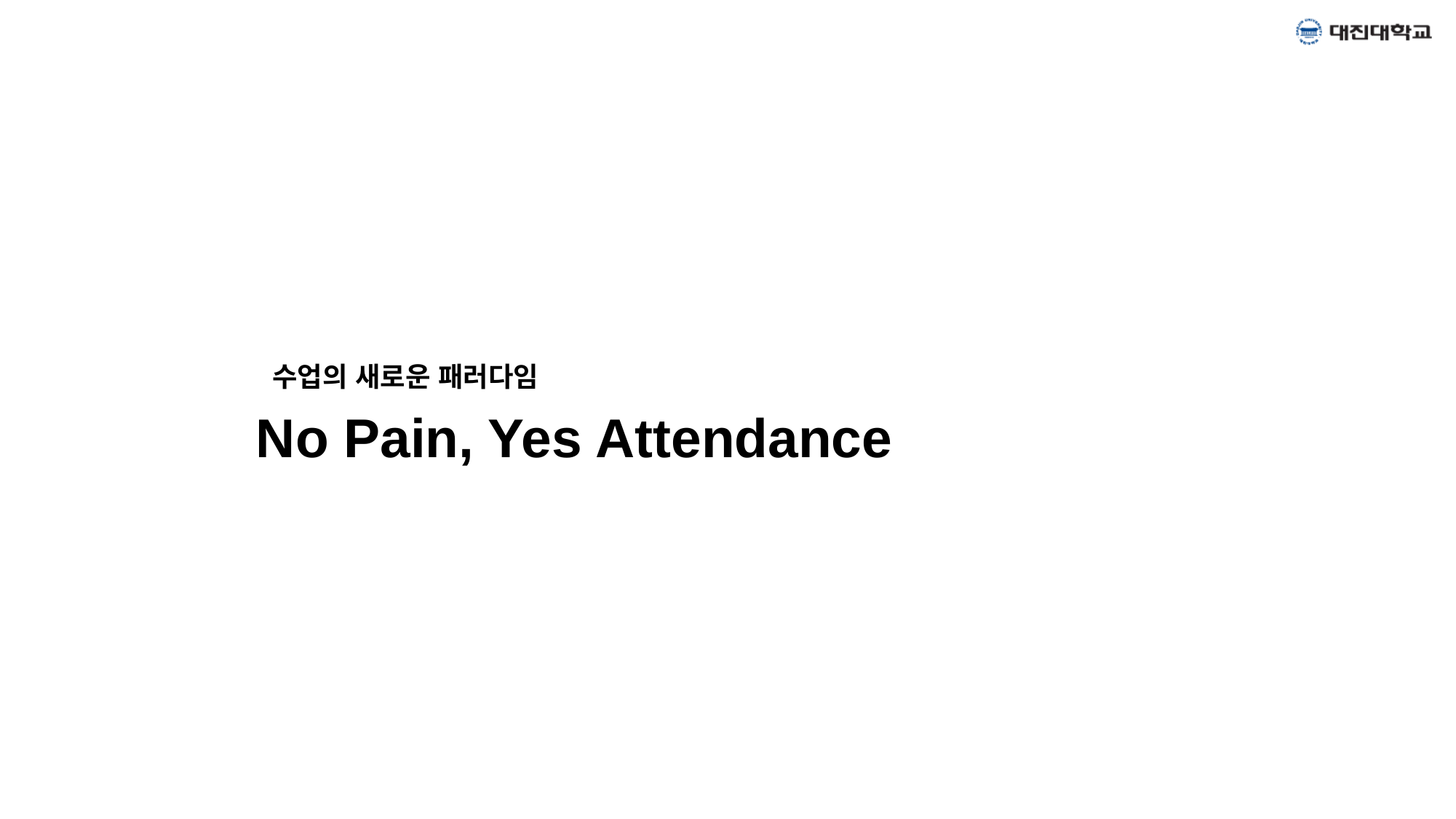

수업의 새로운 패러다임
No Pain, Yes Attendance